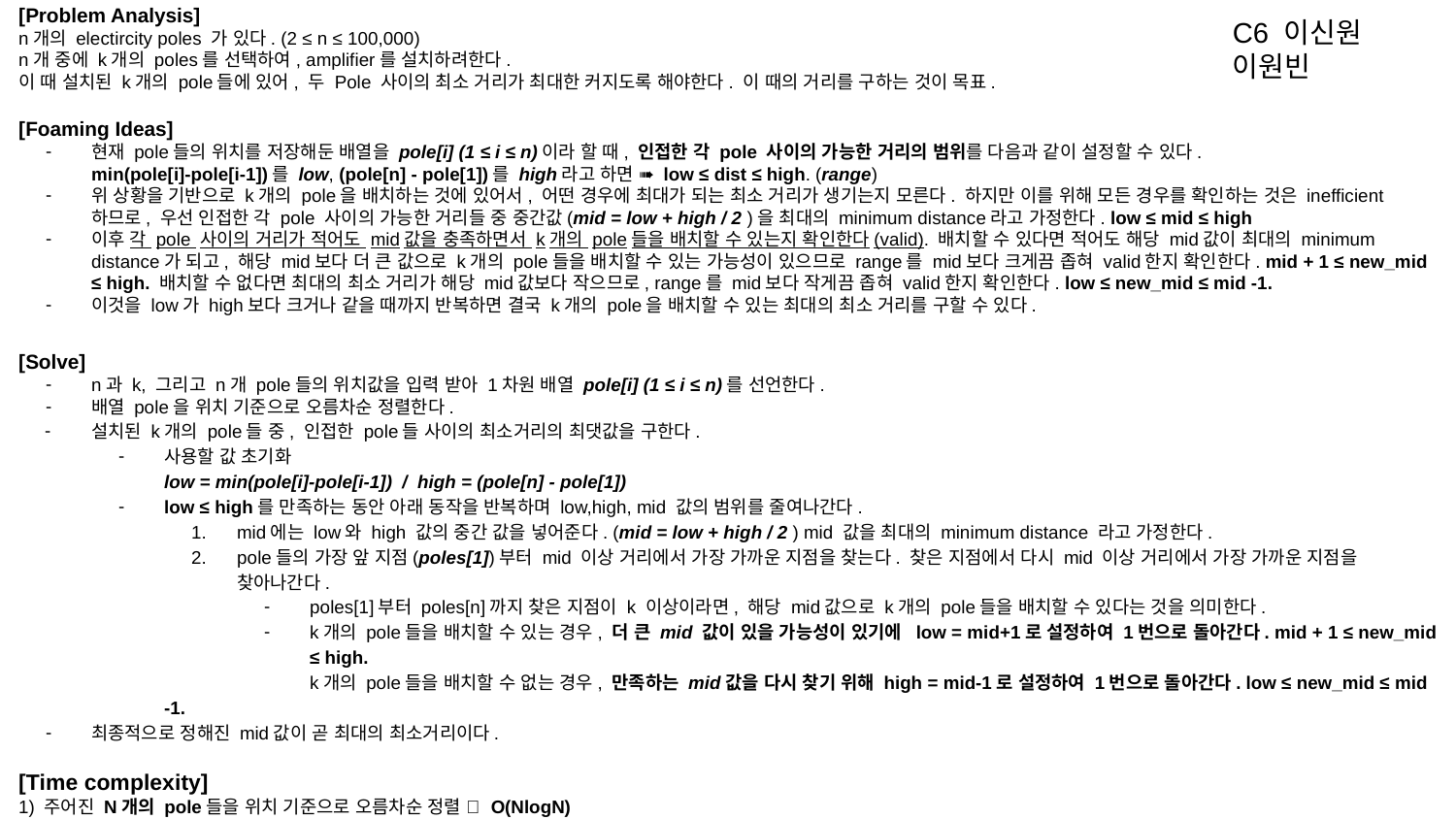

C6 이신원 이원빈
[Problem Analysis]
n개의 electircity poles 가 있다. (2 ≤ n ≤ 100,000)
n개 중에 k개의 poles를 선택하여, amplifier를 설치하려한다.
이 때 설치된 k개의 pole들에 있어, 두 Pole 사이의 최소 거리가 최대한 커지도록 해야한다. 이 때의 거리를 구하는 것이 목표.

[Foaming Ideas]
현재 pole들의 위치를 저장해둔 배열을 pole[i] (1 ≤ i ≤ n)이라 할 때, 인접한 각 pole 사이의 가능한 거리의 범위를 다음과 같이 설정할 수 있다.
min(pole[i]-pole[i-1])를 low, (pole[n] - pole[1])를 high라고 하면 ➠ low ≤ dist ≤ high. (range)
위 상황을 기반으로 k개의 pole을 배치하는 것에 있어서, 어떤 경우에 최대가 되는 최소 거리가 생기는지 모른다. 하지만 이를 위해 모든 경우를 확인하는 것은 inefficient하므로, 우선 인접한 각 pole 사이의 가능한 거리들 중 중간값(mid = low + high / 2 )을 최대의 minimum distance라고 가정한다. low ≤ mid ≤ high
이후 각 pole 사이의 거리가 적어도 mid값을 충족하면서 k개의 pole들을 배치할 수 있는지 확인한다(valid). 배치할 수 있다면 적어도 해당 mid값이 최대의 minimum distance가 되고, 해당 mid보다 더 큰 값으로 k개의 pole들을 배치할 수 있는 가능성이 있으므로 range를 mid보다 크게끔 좁혀 valid한지 확인한다. mid + 1 ≤ new_mid ≤ high. 배치할 수 없다면 최대의 최소 거리가 해당 mid값보다 작으므로, range를 mid보다 작게끔 좁혀 valid한지 확인한다. low ≤ new_mid ≤ mid -1.
이것을 low가 high보다 크거나 같을 때까지 반복하면 결국 k개의 pole을 배치할 수 있는 최대의 최소 거리를 구할 수 있다.

[Solve]
n과 k, 그리고 n개 pole들의 위치값을 입력 받아 1차원 배열 pole[i] (1 ≤ i ≤ n)를 선언한다.
배열 pole을 위치 기준으로 오름차순 정렬한다.
설치된 k개의 pole들 중, 인접한 pole들 사이의 최소거리의 최댓값을 구한다.
사용할 값 초기화
low = min(pole[i]-pole[i-1])  /  high = (pole[n] - pole[1])
low ≤ high를 만족하는 동안 아래 동작을 반복하며 low,high, mid 값의 범위를 줄여나간다.
mid에는 low와 high 값의 중간 값을 넣어준다. (mid = low + high / 2 ) mid 값을 최대의 minimum distance 라고 가정한다.
pole들의 가장 앞 지점(poles[1])부터 mid 이상 거리에서 가장 가까운 지점을 찾는다. 찾은 지점에서 다시 mid 이상 거리에서 가장 가까운 지점을 찾아나간다.
poles[1]부터 poles[n]까지 찾은 지점이 k 이상이라면, 해당 mid값으로 k개의 pole들을 배치할 수 있다는 것을 의미한다.
k개의 pole들을 배치할 수 있는 경우, 더 큰 mid 값이 있을 가능성이 있기에  low = mid+1로 설정하여 1번으로 돌아간다. mid + 1 ≤ new_mid ≤ high.
	k개의 pole들을 배치할 수 없는 경우, 만족하는 mid값을 다시 찾기 위해 high = mid-1로 설정하여 1번으로 돌아간다. low ≤ new_mid ≤ mid -1.
최종적으로 정해진 mid값이 곧 최대의 최소거리이다.

[Time complexity]
1) 주어진 N개의 pole들을 위치 기준으로 오름차순 정렬 ➾ O(NlogN)
2) range에서 초기의 가장 큰 값 high를 M이라 할 때, mid를 기준으로 범위를 반씩 줄여나가므로 O(logM)
3) 2번의 과정에서 각 mid에 대해, 총 N개의 pole들에 있어 각 pole 사이의 거리를 적어도 mid값을 충족하면서 k개 만큼 배치할 수 있는지 체크 ➾ O(N)
(2 ≤ N ≤ 100,000)이고, 1 ≤ 𝑥𝑖 (각 pole의 위치) ≤ 1,000,000,000이므로 최악의 경우 N < M이고, 따라서 Time Complexity는 O(NlogM)이다.